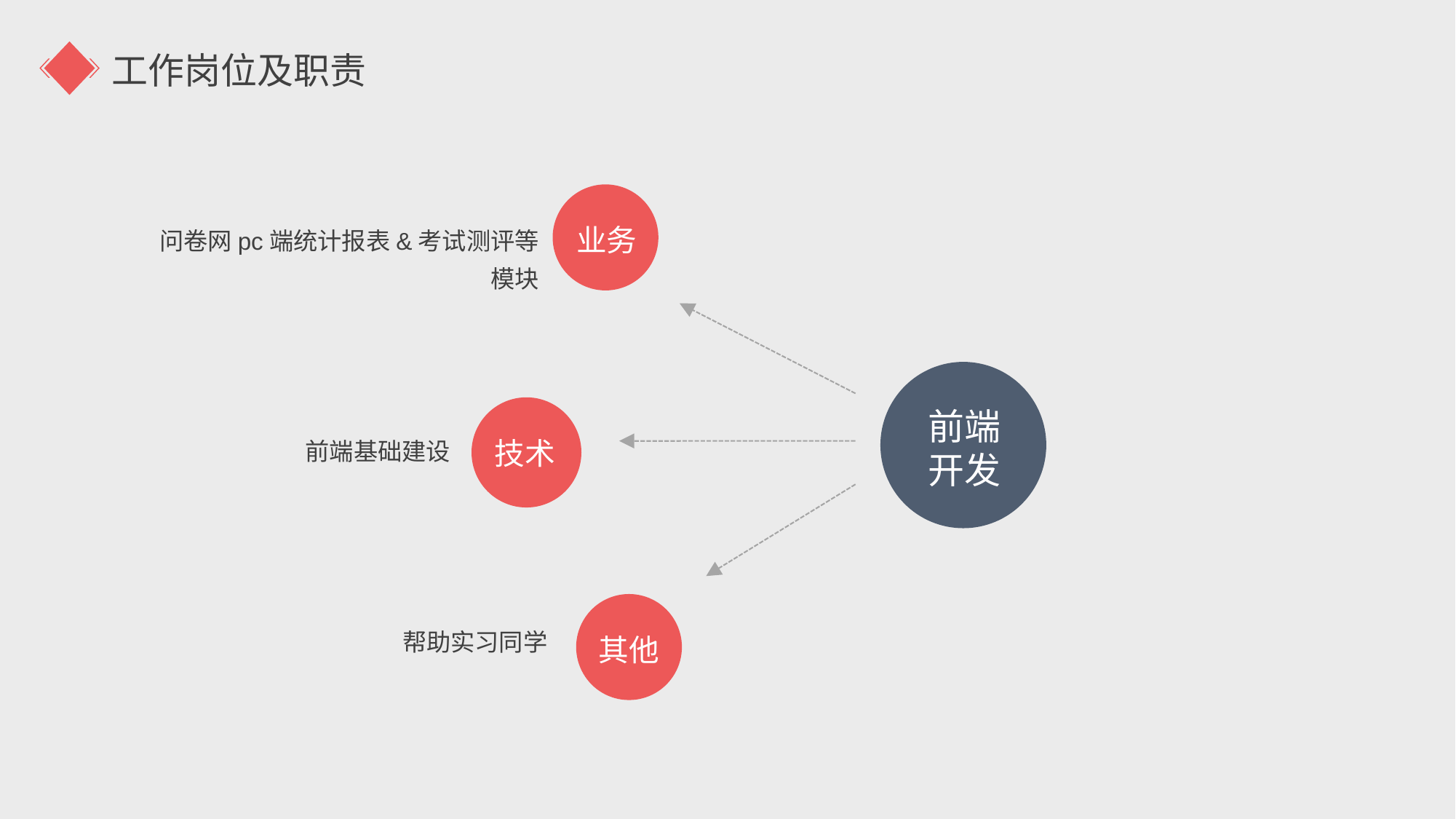

工作岗位及职责

问卷网pc端统计报表&考试测评等模块

业务

前端
开发

前端基础建设

技术

帮助实习同学

其他